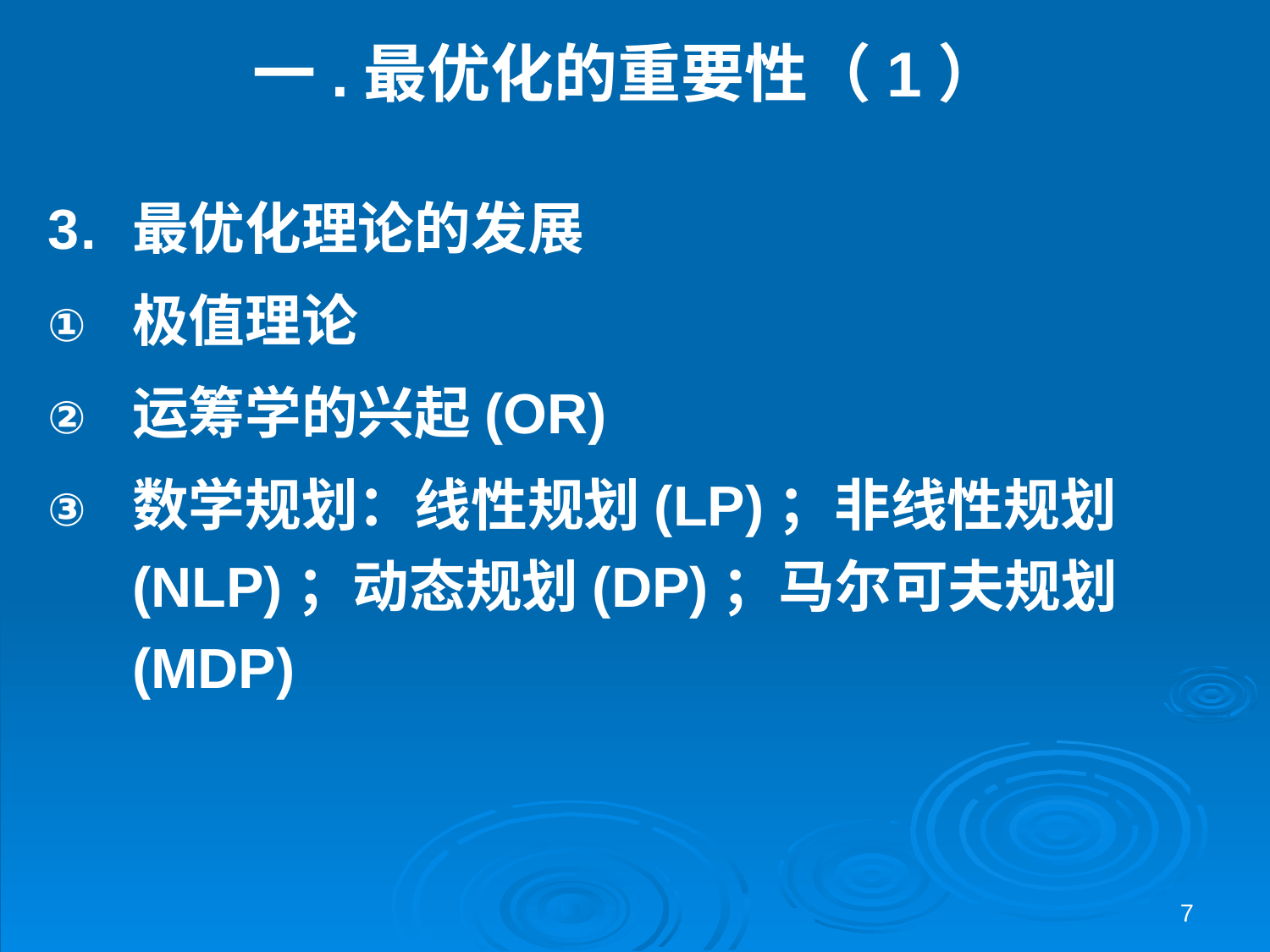

# 一.最优化的重要性（1）
最优化理论的发展
极值理论
运筹学的兴起(OR)
数学规划：线性规划(LP)；非线性规划(NLP)；动态规划(DP)；马尔可夫规划(MDP)

7